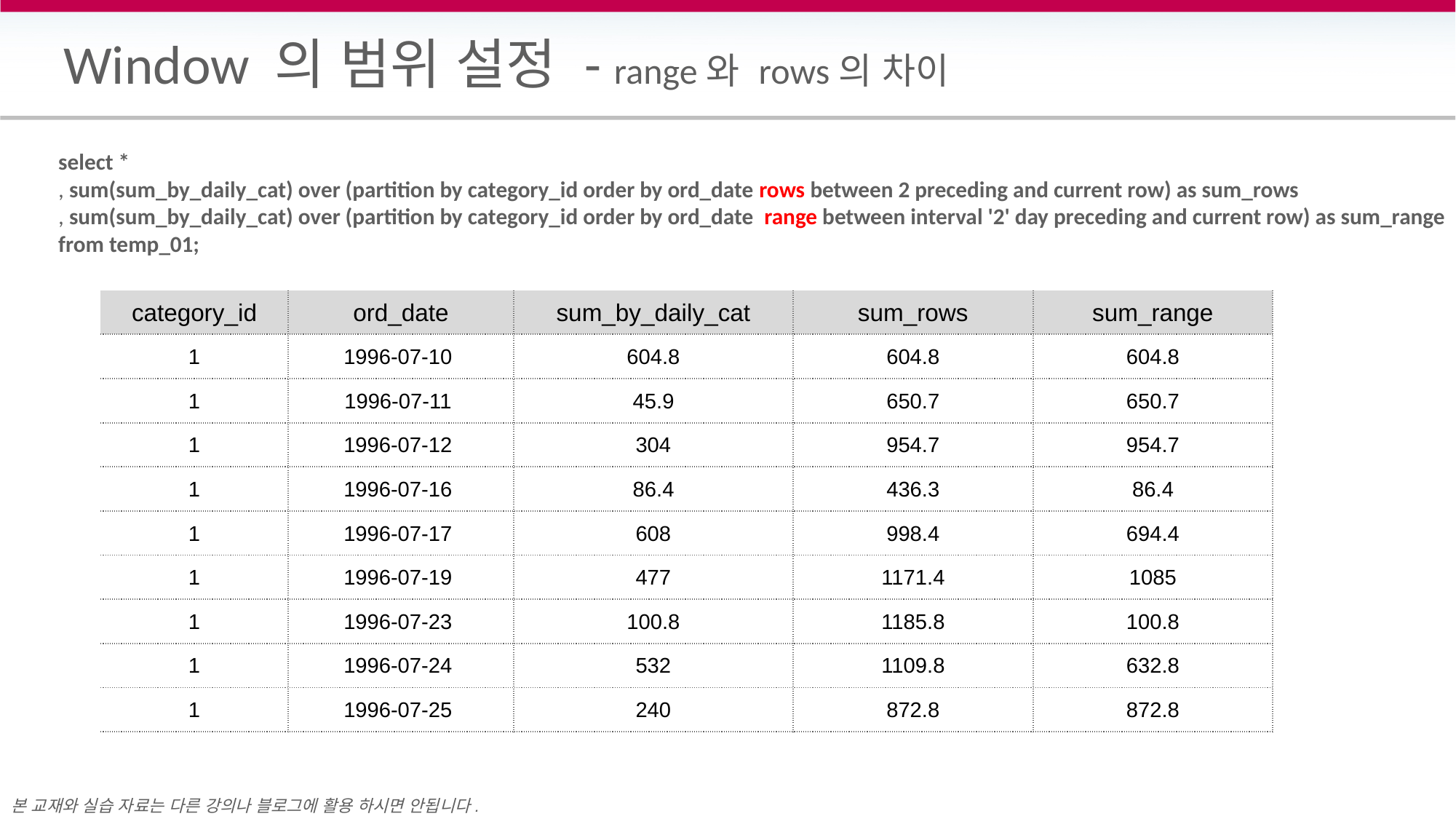

# Window 의 범위 설정 - range와 rows의 차이
select *
, sum(sum_by_daily_cat) over (partition by category_id order by ord_date rows between 2 preceding and current row) as sum_rows
, sum(sum_by_daily_cat) over (partition by category_id order by ord_date  range between interval '2' day preceding and current row) as sum_range
from temp_01;
| category\_id | ord\_date | sum\_by\_daily\_cat | sum\_rows | sum\_range |
| --- | --- | --- | --- | --- |
| 1 | 1996-07-10 | 604.8 | 604.8 | 604.8 |
| 1 | 1996-07-11 | 45.9 | 650.7 | 650.7 |
| 1 | 1996-07-12 | 304 | 954.7 | 954.7 |
| 1 | 1996-07-16 | 86.4 | 436.3 | 86.4 |
| 1 | 1996-07-17 | 608 | 998.4 | 694.4 |
| 1 | 1996-07-19 | 477 | 1171.4 | 1085 |
| 1 | 1996-07-23 | 100.8 | 1185.8 | 100.8 |
| 1 | 1996-07-24 | 532 | 1109.8 | 632.8 |
| 1 | 1996-07-25 | 240 | 872.8 | 872.8 |